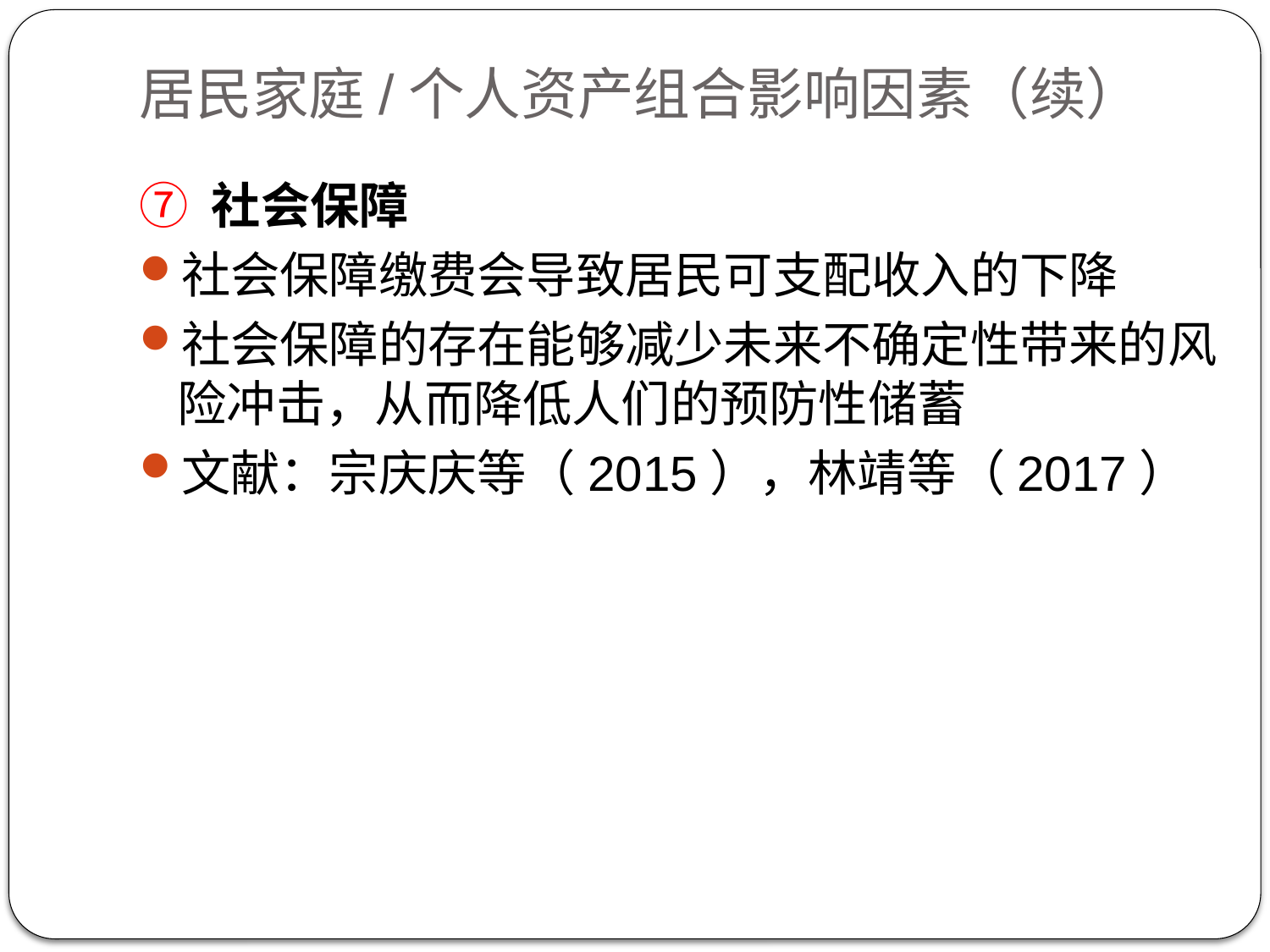

# 居民家庭/个人资产组合影响因素（续）
⑦ 社会保障
社会保障缴费会导致居民可支配收入的下降
社会保障的存在能够减少未来不确定性带来的风险冲击，从而降低人们的预防性储蓄
文献：宗庆庆等（2015），林靖等（2017）

14